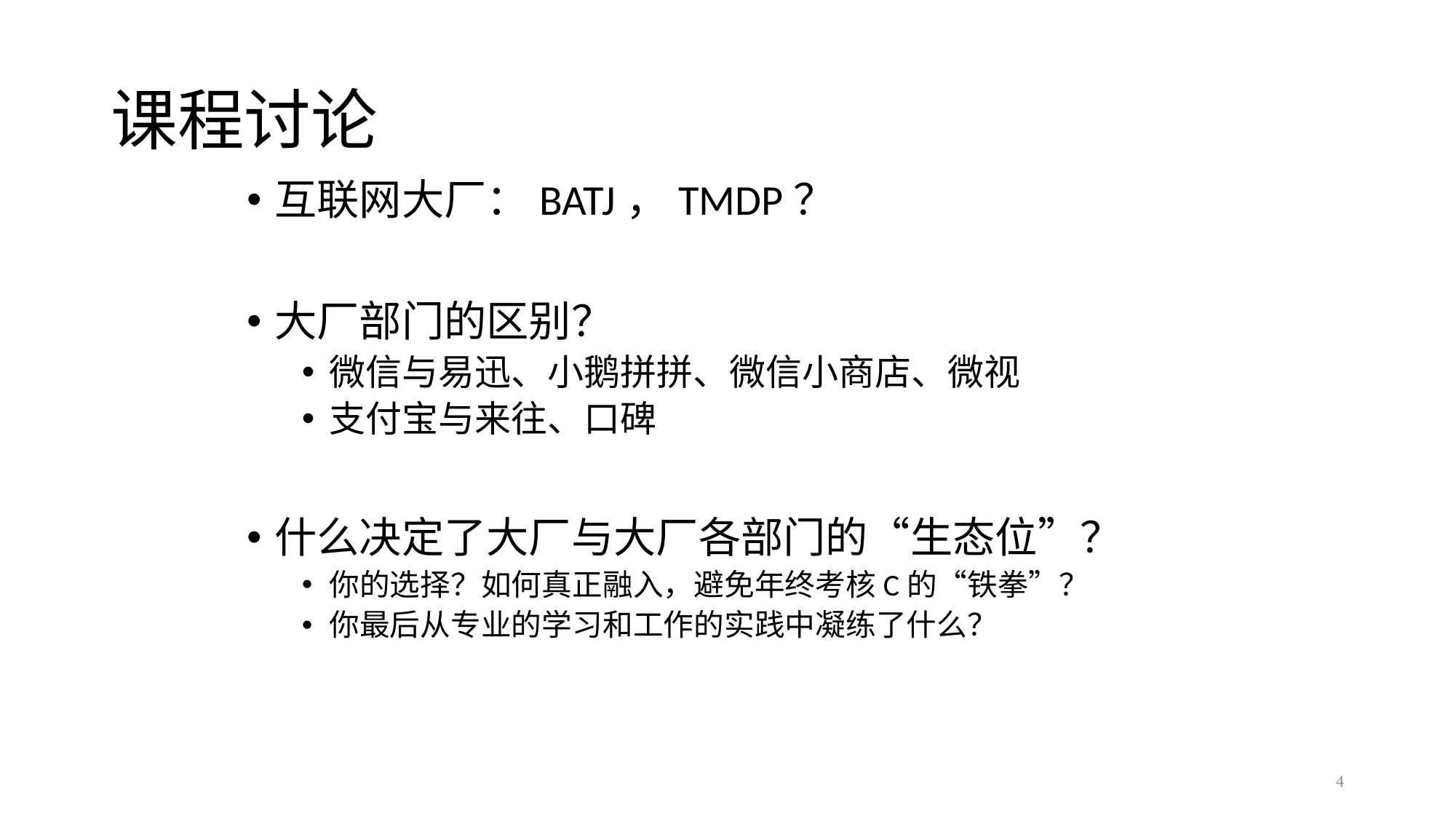

# 课程讨论
互联网大厂：BATJ，TMDP？

大厂部门的区别？
微信与易迅、小鹅拼拼、微信小商店、微视
支付宝与来往、口碑

什么决定了大厂与大厂各部门的“生态位”？
你的选择？如何真正融入，避免年终考核C的“铁拳”？
你最后从专业的学习和工作的实践中凝练了什么？

4